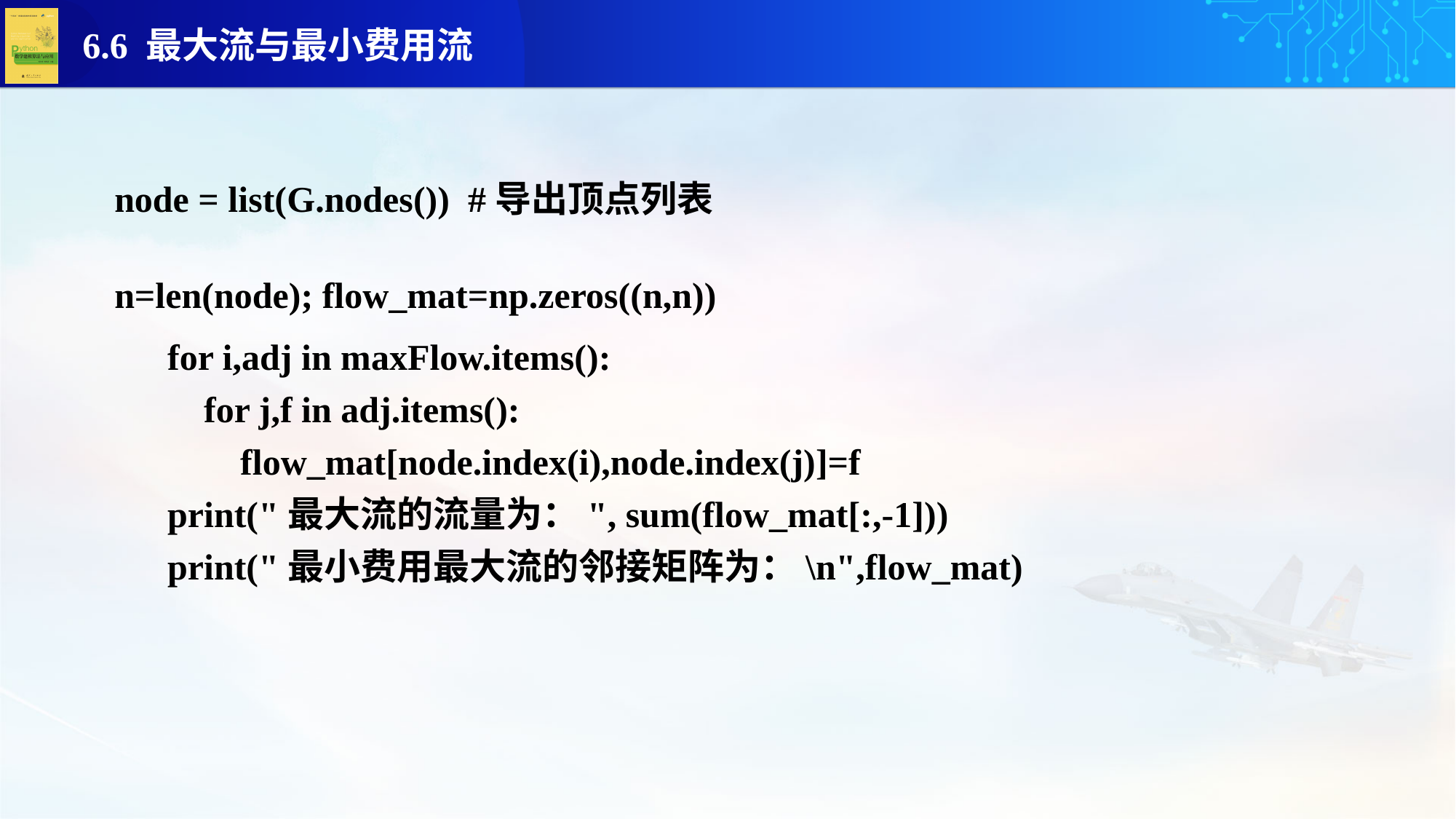

node = list(G.nodes())  #导出顶点列表
n=len(node); flow_mat=np.zeros((n,n))
for i,adj in maxFlow.items():
    for j,f in adj.items():
        flow_mat[node.index(i),node.index(j)]=f
print("最大流的流量为：", sum(flow_mat[:,-1]))
print("最小费用最大流的邻接矩阵为：\n",flow_mat)